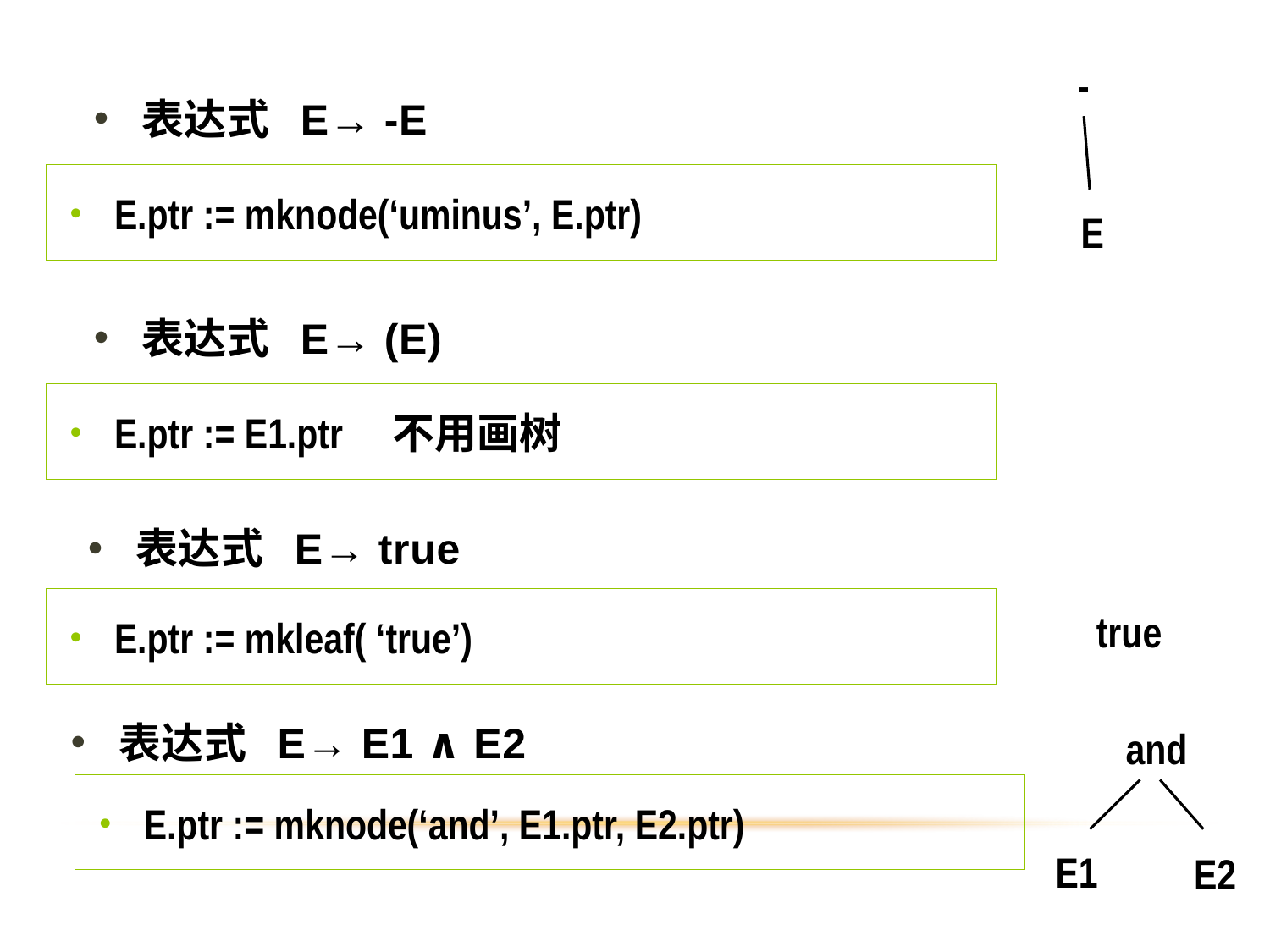

-
E
表达式  E→ -E
E.ptr := mknode(‘uminus’, E.ptr)

表达式  E→ (E)
E.ptr := E1.ptr    不用画树

表达式  E→ true
E.ptr := mkleaf( ‘true’)

true
表达式  E→ E1 ∧ E2
and
E1
E2
E.ptr := mknode(‘and’, E1.ptr, E2.ptr)